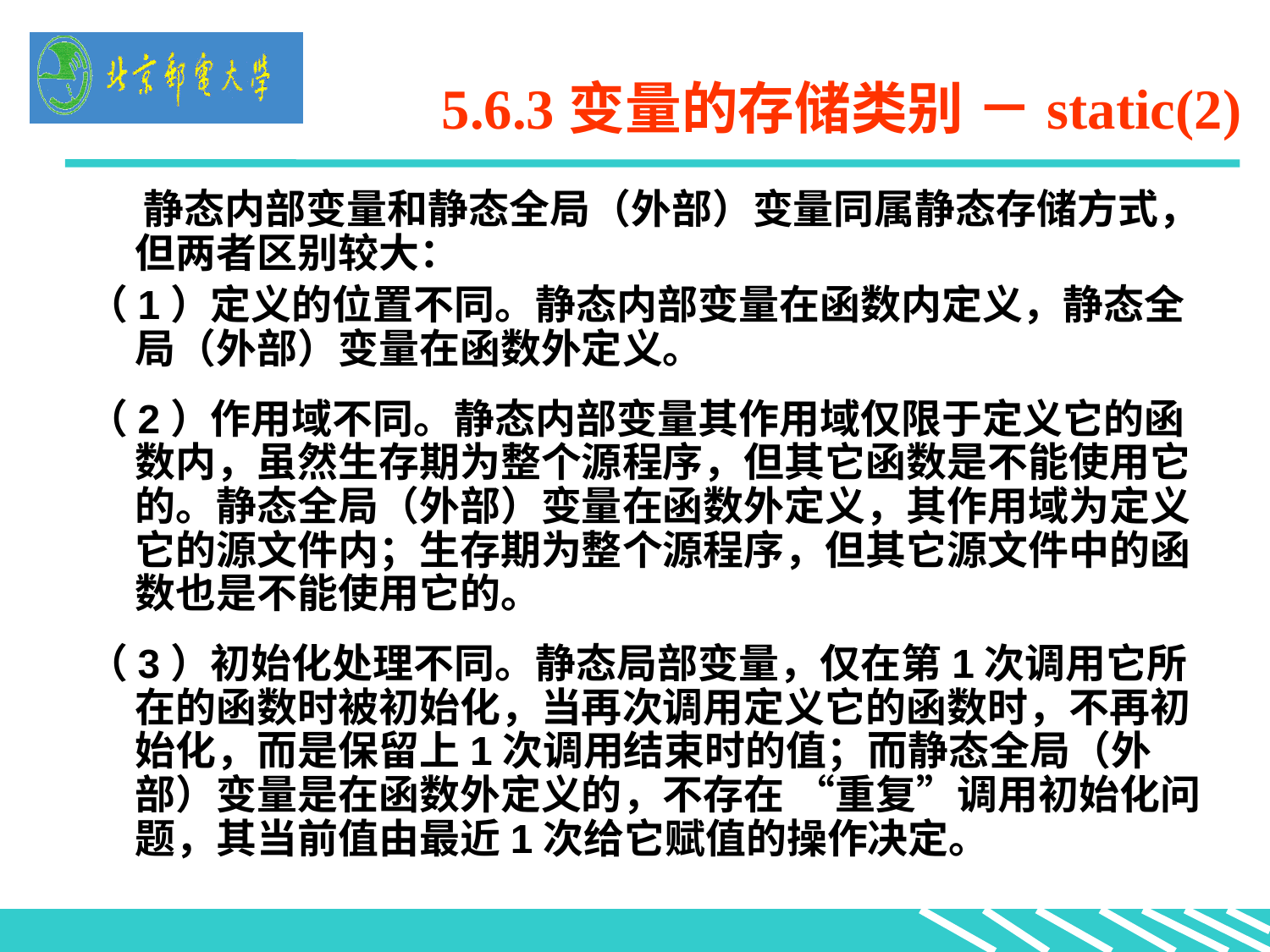

5.6.3变量的存储类别 －static(2)
# 静态内部变量和静态全局（外部）变量同属静态存储方式，但两者区别较大：
（1）定义的位置不同。静态内部变量在函数内定义，静态全局（外部）变量在函数外定义。

（2）作用域不同。静态内部变量其作用域仅限于定义它的函数内，虽然生存期为整个源程序，但其它函数是不能使用它的。静态全局（外部）变量在函数外定义，其作用域为定义它的源文件内；生存期为整个源程序，但其它源文件中的函数也是不能使用它的。

（3）初始化处理不同。静态局部变量，仅在第1次调用它所在的函数时被初始化，当再次调用定义它的函数时，不再初始化，而是保留上1次调用结束时的值；而静态全局（外部）变量是在函数外定义的，不存在 “重复”调用初始化问题，其当前值由最近1次给它赋值的操作决定。